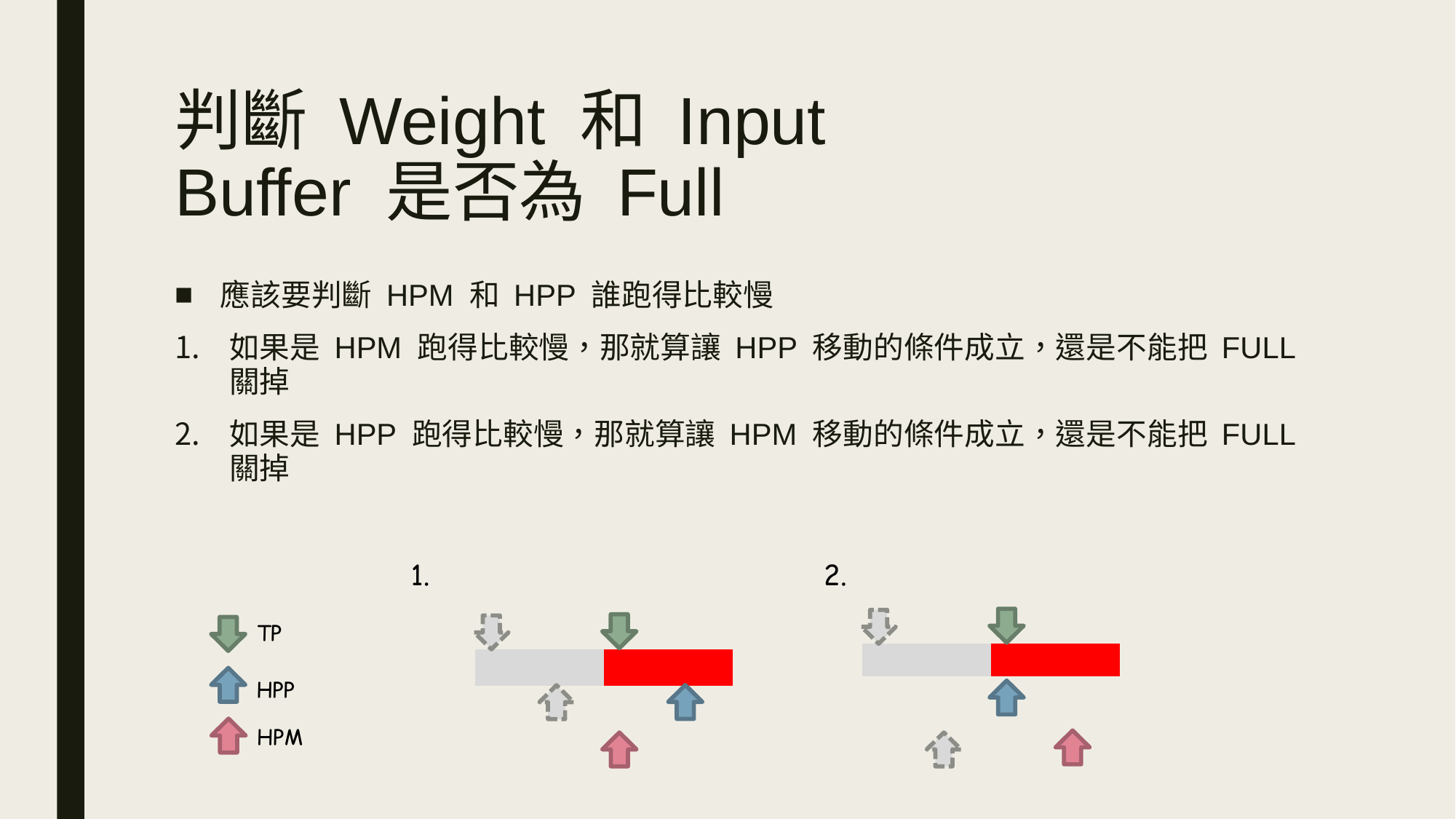

# 判斷 Weight 和 Input Buffer 是否為 Full
應該要判斷 HPM 和 HPP 誰跑得比較慢
如果是 HPM 跑得比較慢，那就算讓 HPP 移動的條件成立，還是不能把 FULL 關掉
如果是 HPP 跑得比較慢，那就算讓 HPM 移動的條件成立，還是不能把 FULL 關掉
1.
2.

TP

|  |  |  |  |
| --- | --- | --- | --- |
|  |  |  |  |
| --- | --- | --- | --- |
|  |  |  |  |
| --- | --- | --- | --- |
|  |  |  |  |
| --- | --- | --- | --- |

HPP

HPM